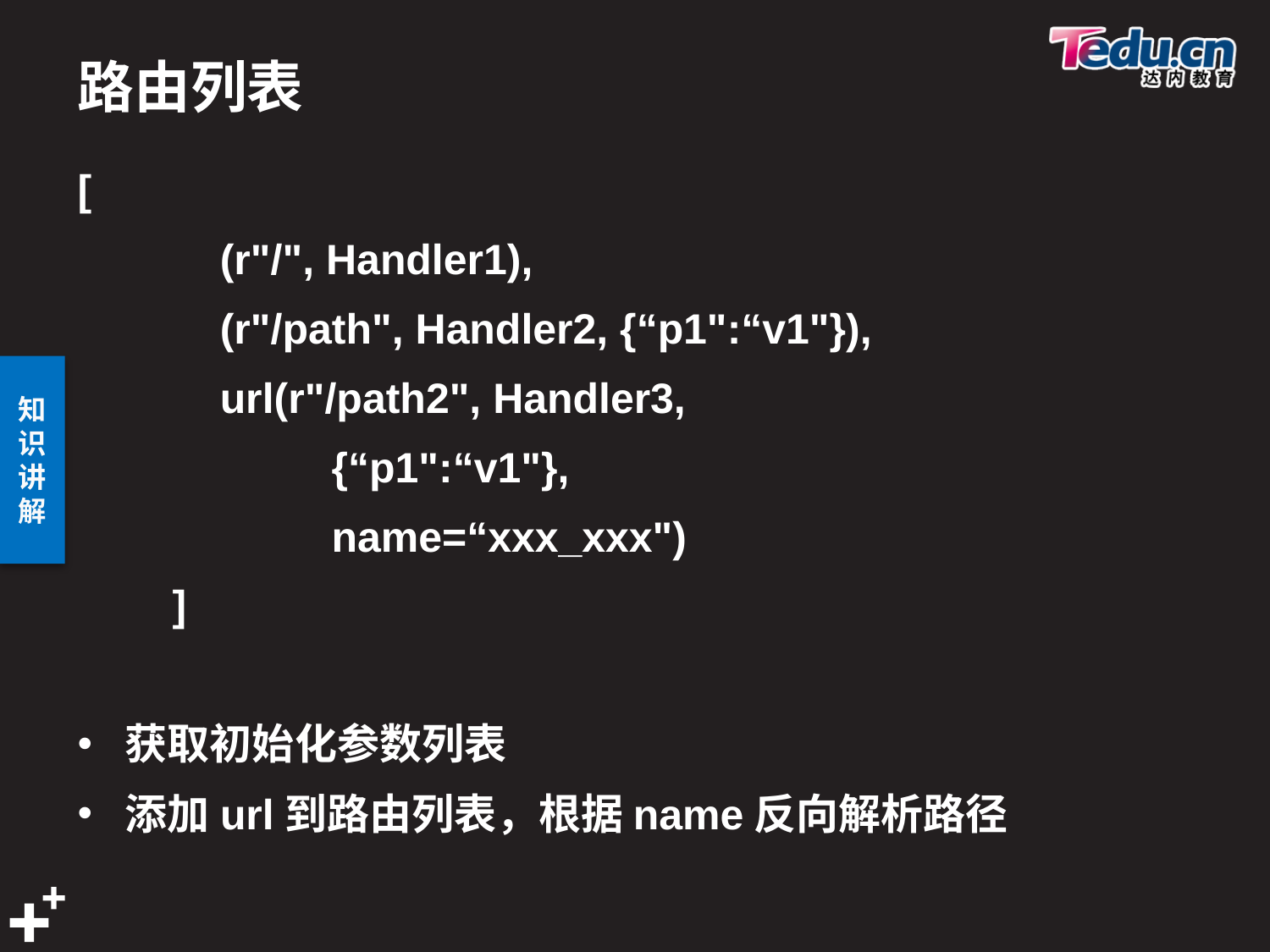

# 路由列表
[
            (r"/", Handler1),
            (r"/path", Handler2, {“p1":“v1"}),
            url(r"/path2", Handler3,
		{“p1":“v1"},
		name=“xxx_xxx")
        ]

获取初始化参数列表
添加url到路由列表，根据name反向解析路径